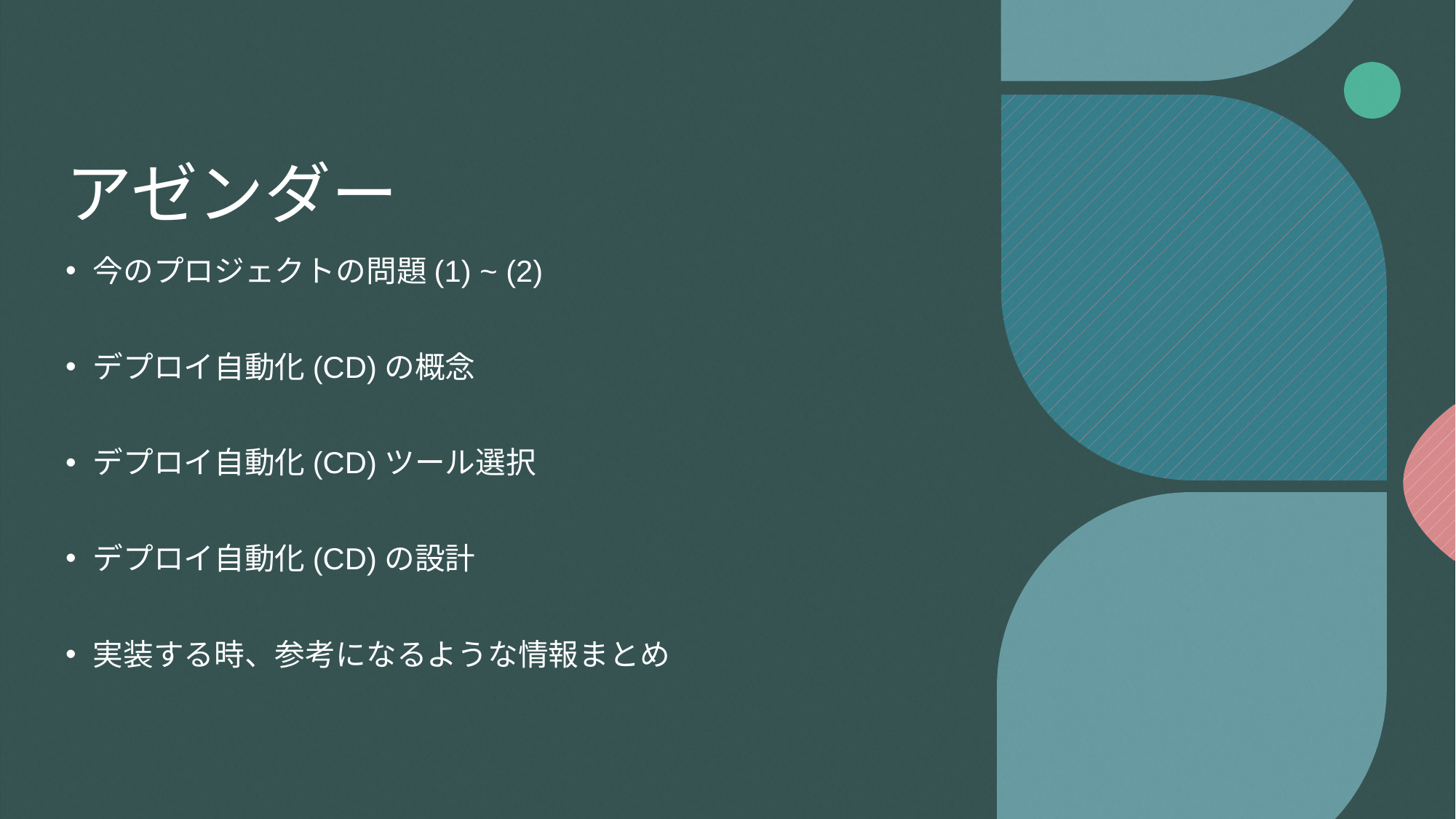

# アゼンダー
今のプロジェクトの問題(1) ~ (2)

デプロイ自動化(CD)の概念

デプロイ自動化(CD)ツール選択

デプロイ自動化(CD)の設計

実装する時、参考になるような情報まとめ